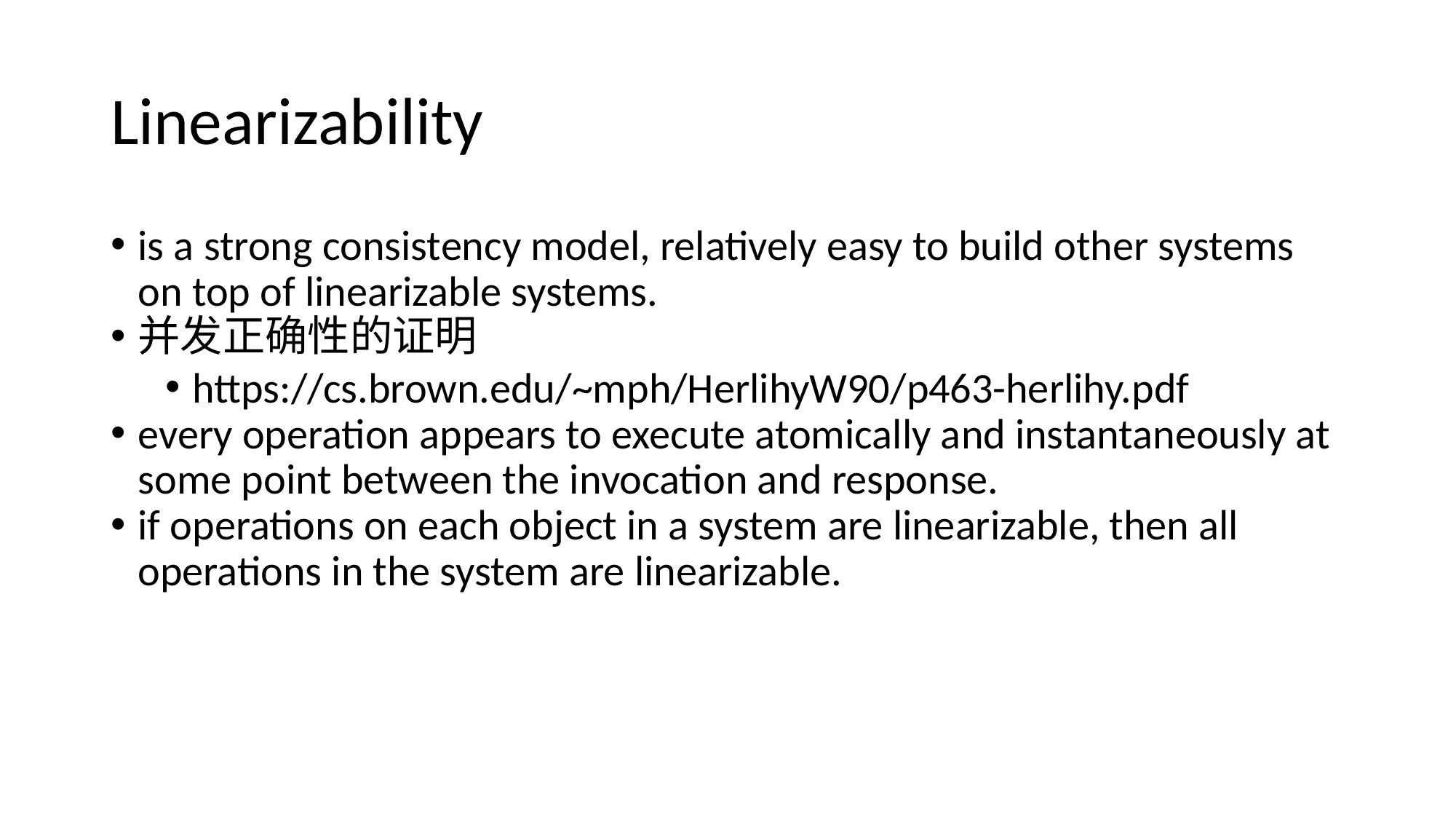

Linearizability
is a strong consistency model, relatively easy to build other systems on top of linearizable systems.
并发正确性的证明
https://cs.brown.edu/~mph/HerlihyW90/p463-herlihy.pdf
every operation appears to execute atomically and instantaneously at some point between the invocation and response.
if operations on each object in a system are linearizable, then all operations in the system are linearizable.